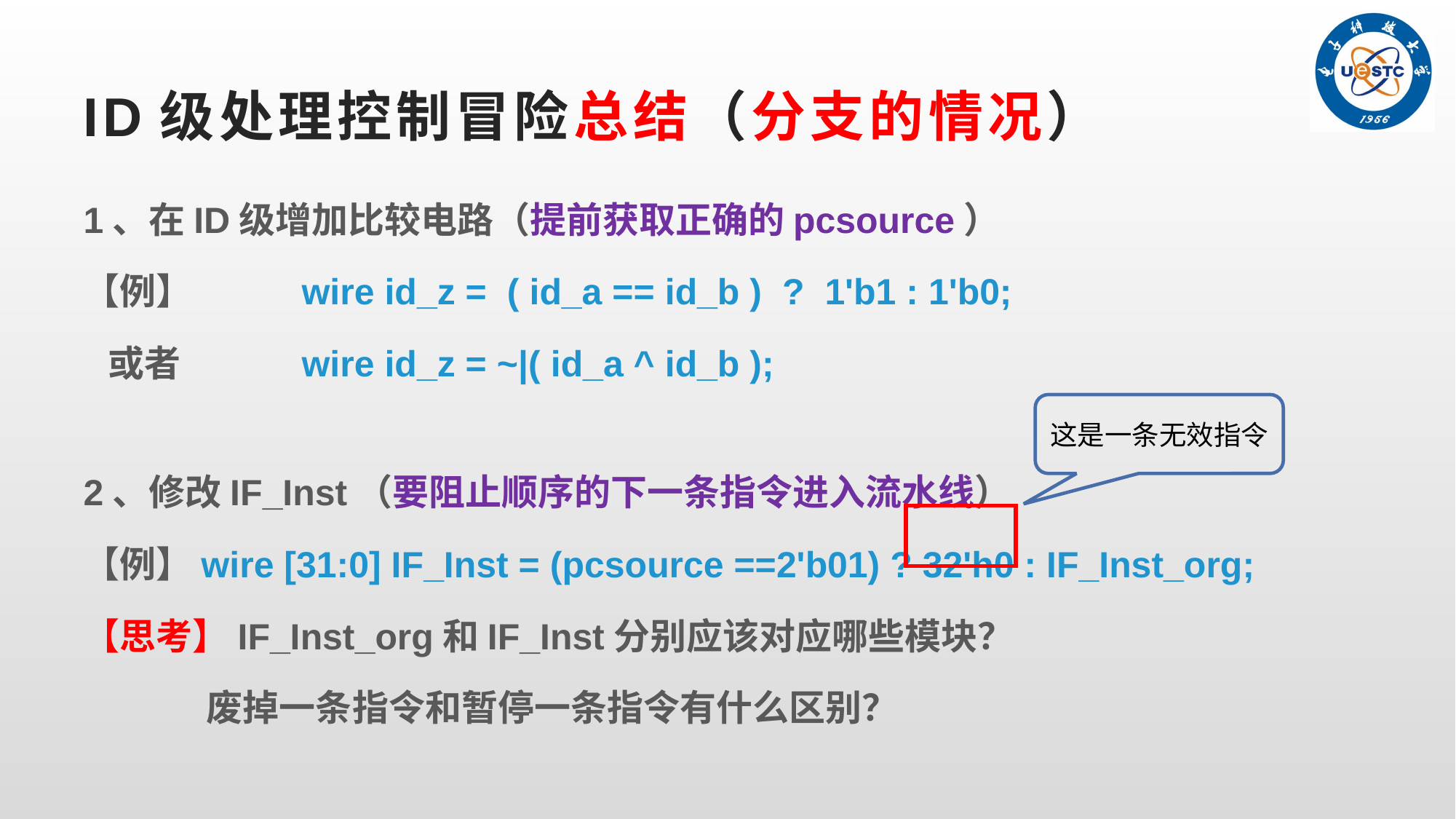

# ID级处理控制冒险总结（分支的情况）
1、在ID级增加比较电路（提前获取正确的pcsource）
【例】	wire id_z =  ( id_a == id_b )  ?  1'b1 : 1'b0;
  或者    	wire id_z = ~|( id_a ^ id_b );
2、修改IF_Inst（要阻止顺序的下一条指令进入流水线）
【例】wire [31:0] IF_Inst = (pcsource ==2'b01) ? 32'h0 : IF_Inst_org;
【思考】IF_Inst_org和IF_Inst分别应该对应哪些模块？
              废掉一条指令和暂停一条指令有什么区别？

这是一条无效指令